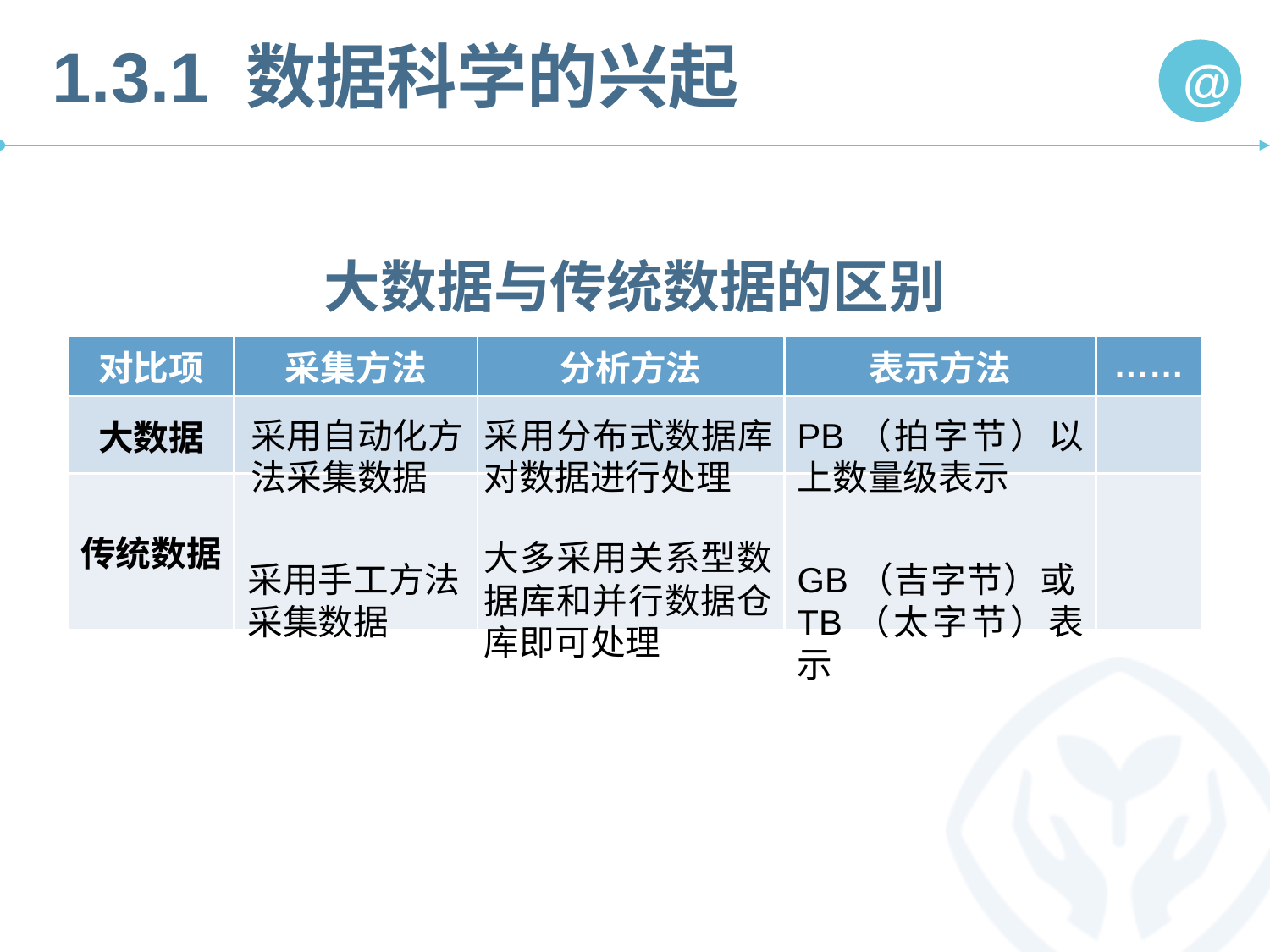

大数据与传统数据的区别
| 对比项 | 采集方法 | 分析方法 | 表示方法 | …… |
| --- | --- | --- | --- | --- |
| 大数据 |  |  |  |  |
| 传统数据 |  |  |  |  |
采用自动化方法采集数据
采用分布式数据库对数据进行处理
PB（拍字节）以上数量级表示
大多采用关系型数据库和并行数据仓库即可处理
采用手工方法采集数据
GB（吉字节）或TB（太字节）表示